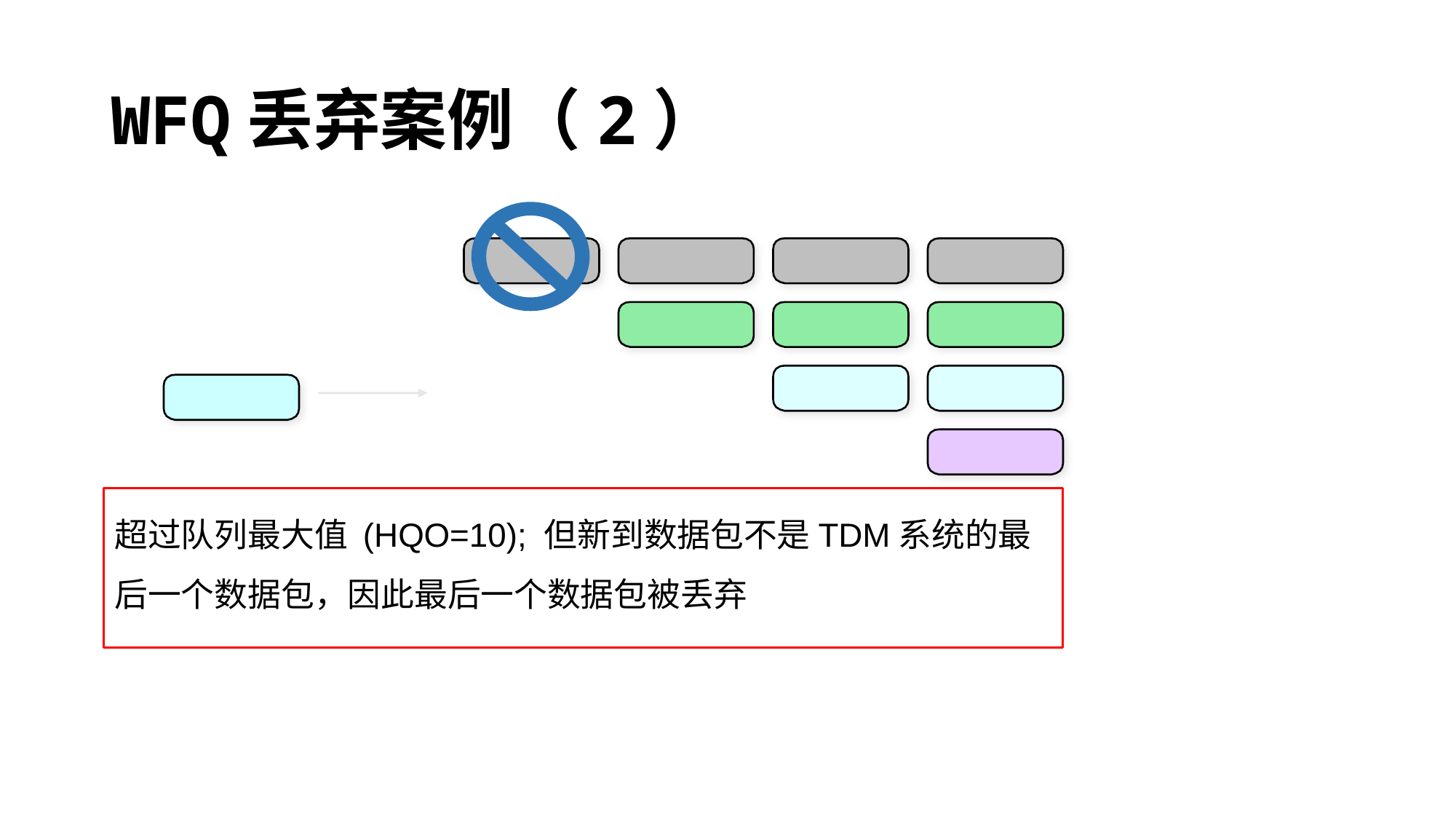

# WFQ丢弃案例（2）

超过队列最大值 (HQO=10); 但新到数据包不是TDM系统的最后一个数据包，因此最后一个数据包被丢弃